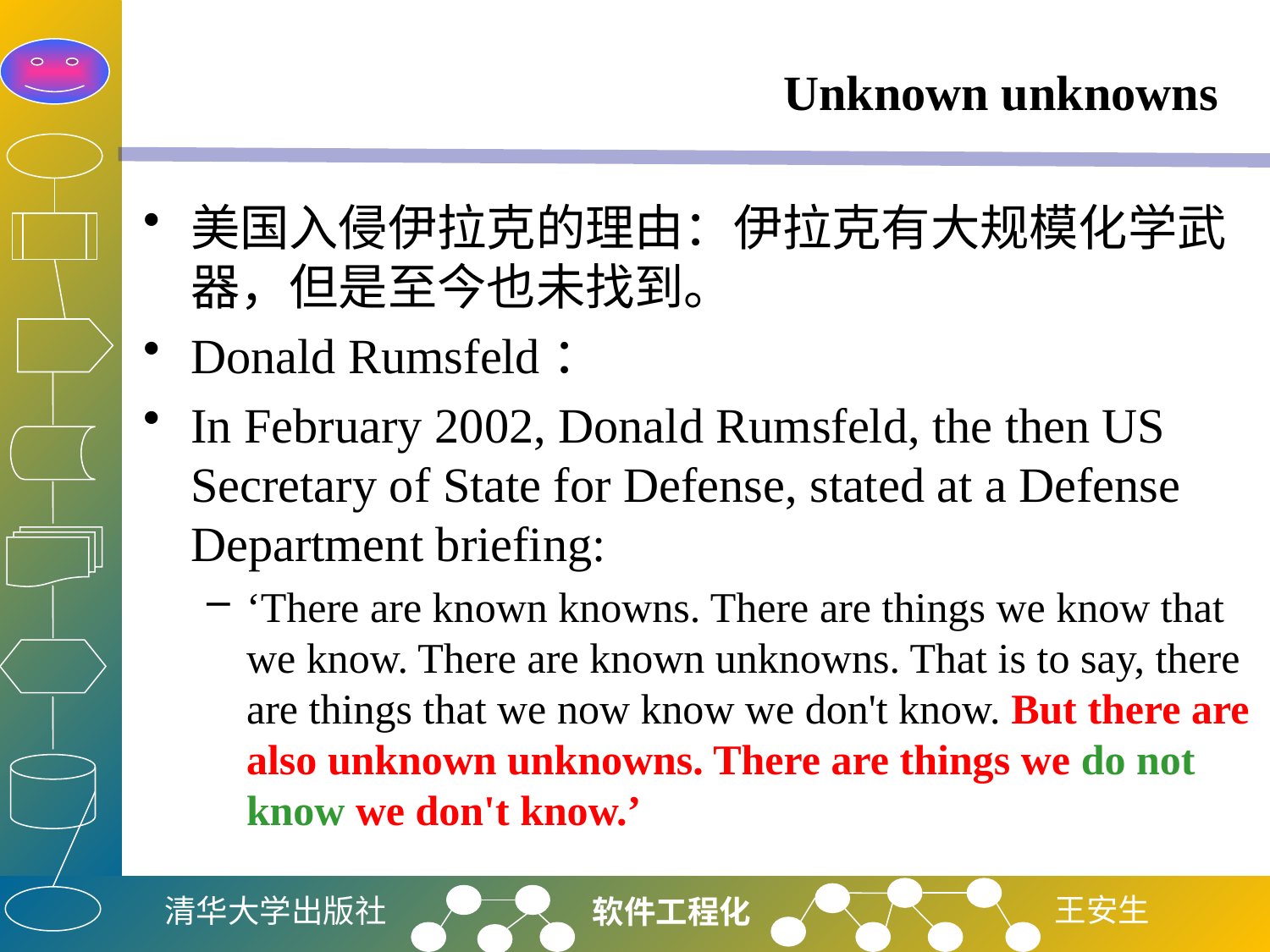

# Unknown unknowns
美国入侵伊拉克的理由：伊拉克有大规模化学武器，但是至今也未找到。
Donald Rumsfeld：
In February 2002, Donald Rumsfeld, the then US Secretary of State for Defense, stated at a Defense Department briefing:
‘There are known knowns. There are things we know that we know. There are known unknowns. That is to say, there are things that we now know we don't know. But there are also unknown unknowns. There are things we do not know we don't know.’